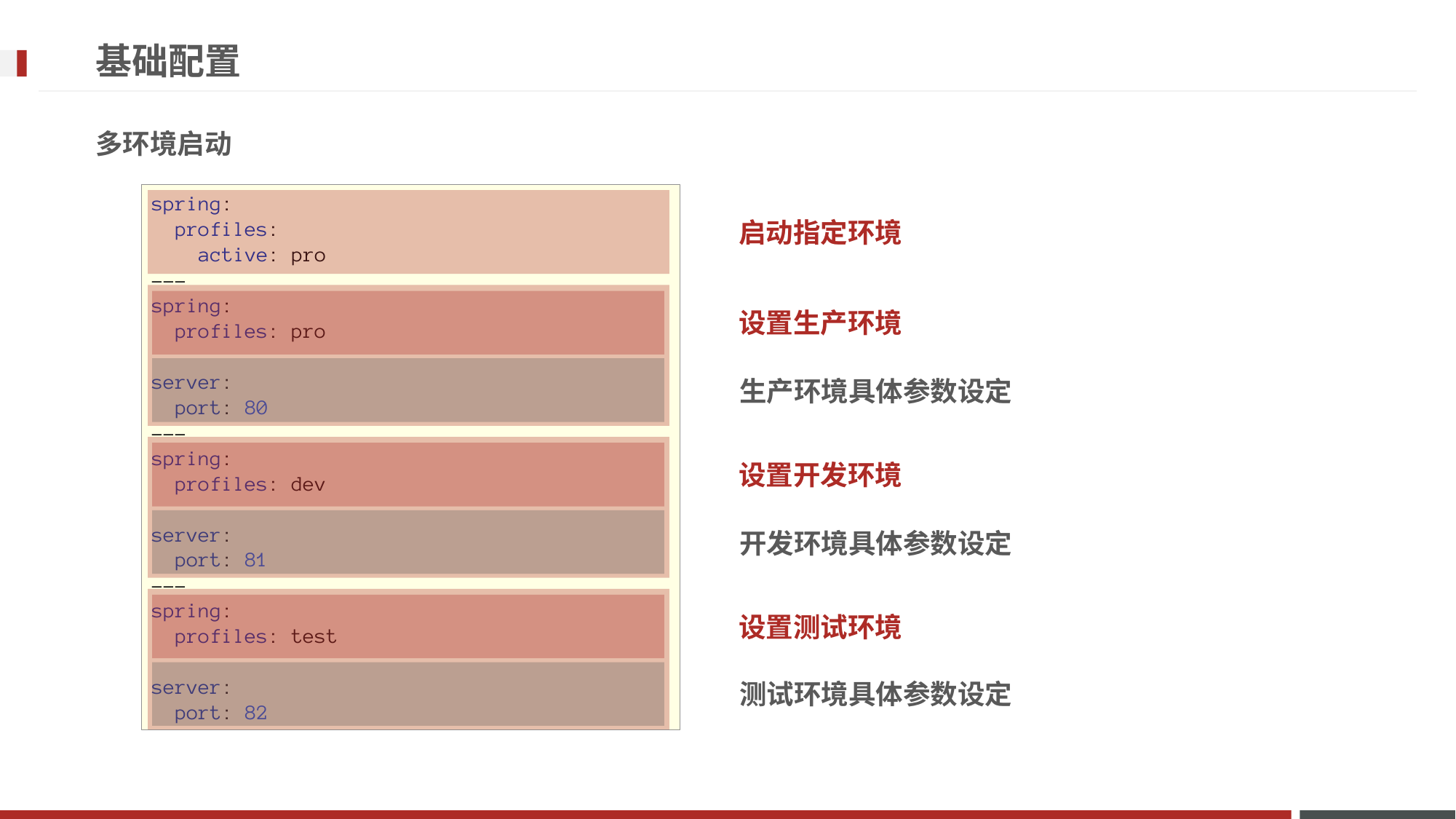

# 基础配置
多环境启动
spring:
  profiles:
    active: pro
---
spring:
  profiles: pro
server:
  port: 80
---
spring:
  profiles: dev
server:
  port: 81
---
spring:
  profiles: test
server:
  port: 82

启动指定环境

设置生产环境

生产环境具体参数设定

设置开发环境

开发环境具体参数设定

设置测试环境

测试环境具体参数设定